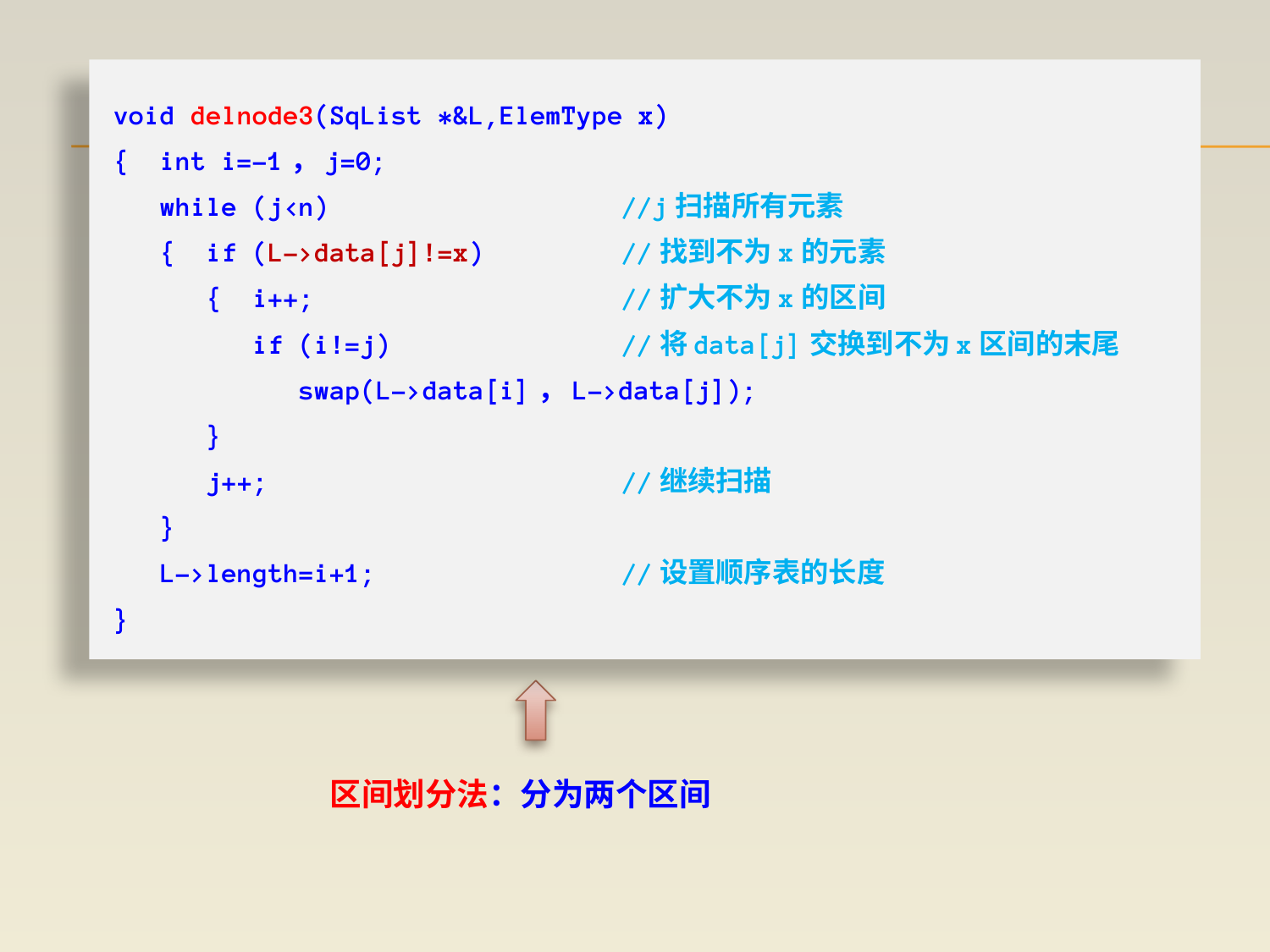

void delnode3(SqList *&L,ElemType x)
{  int i=-1，j=0;
   while (j<n)			//j扫描所有元素
   {  if (L->data[j]!=x)		//找到不为x的元素
      {  i++;			//扩大不为x的区间
         if (i!=j)		//将data[j]交换到不为x区间的末尾
            swap(L->data[i]，L->data[j]);
      }
      j++;			//继续扫描
   }
   L->length=i+1;		//设置顺序表的长度
}

区间划分法：分为两个区间